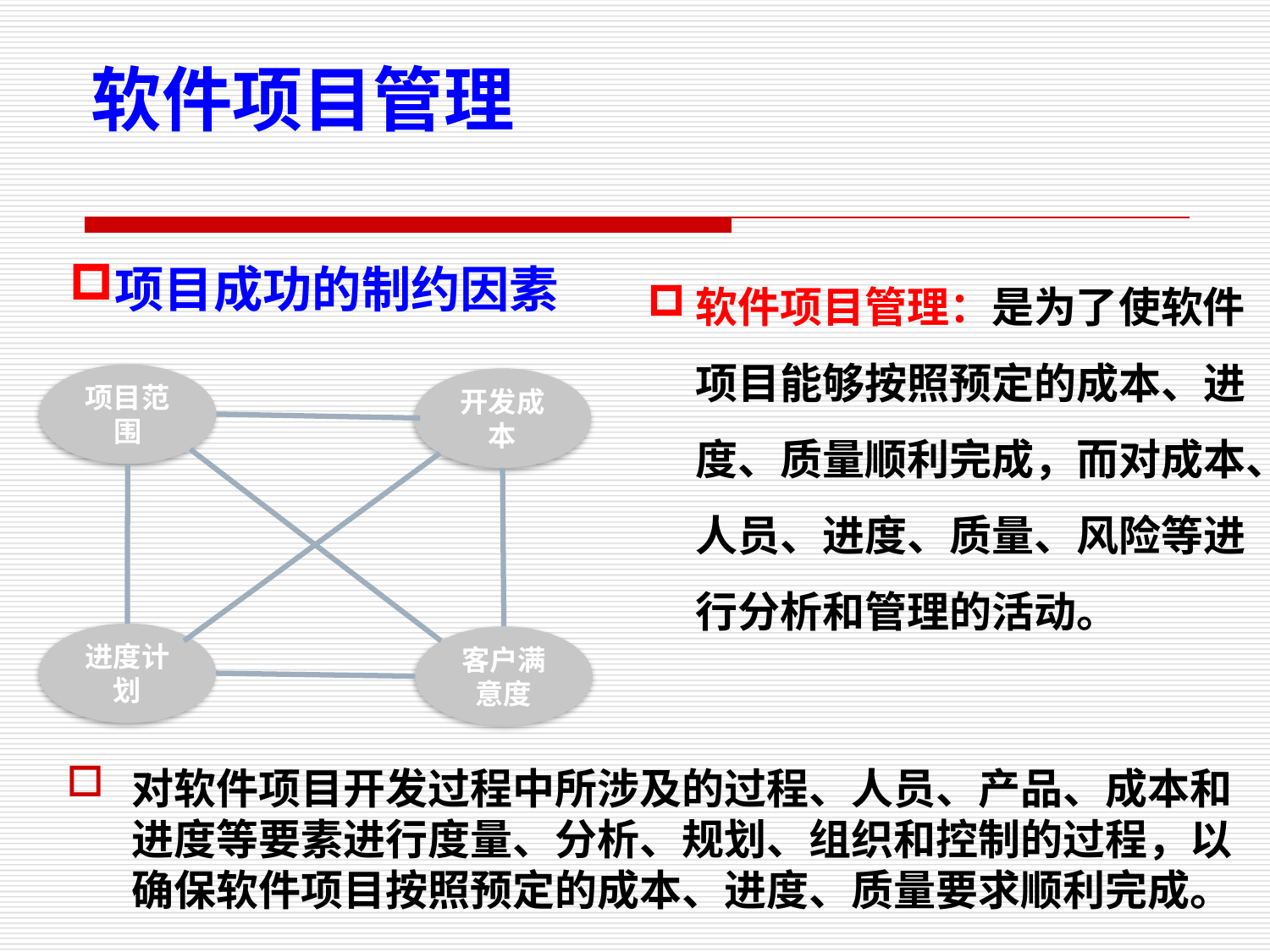

# 软件项目管理
软件项目管理：是为了使软件项目能够按照预定的成本、进度、质量顺利完成，而对成本、人员、进度、质量、风险等进行分析和管理的活动。
项目成功的制约因素
项目范围
开发成本
进度计划
客户满意度
对软件项目开发过程中所涉及的过程、人员、产品、成本和进度等要素进行度量、分析、规划、组织和控制的过程，以确保软件项目按照预定的成本、进度、质量要求顺利完成。